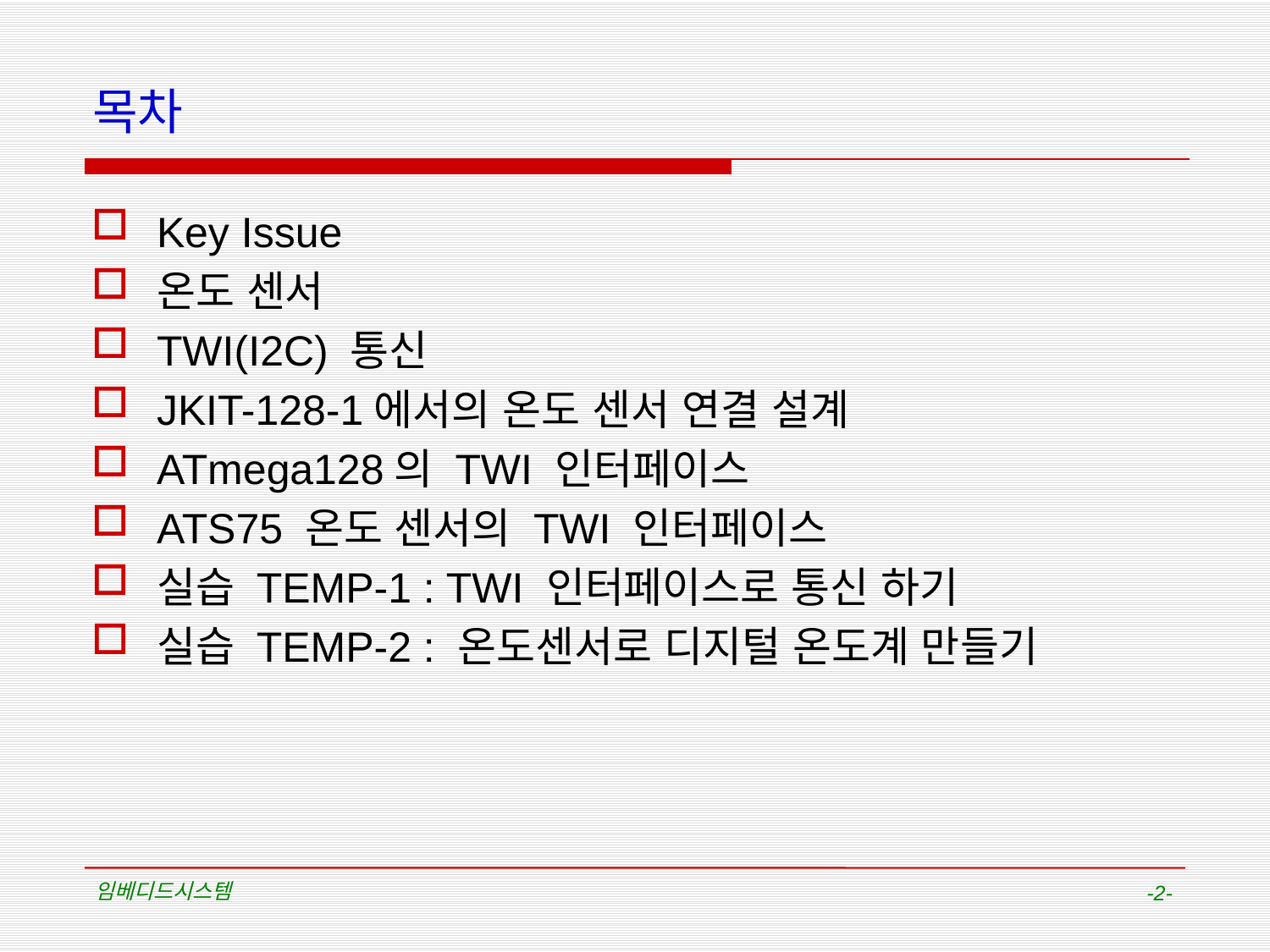

# 목차
Key Issue
온도 센서
TWI(I2C) 통신
JKIT-128-1에서의 온도 센서 연결 설계
ATmega128의 TWI 인터페이스
ATS75 온도 센서의 TWI 인터페이스
실습 TEMP-1 : TWI 인터페이스로 통신 하기
실습 TEMP-2 : 온도센서로 디지털 온도계 만들기
임베디드시스템
-2-